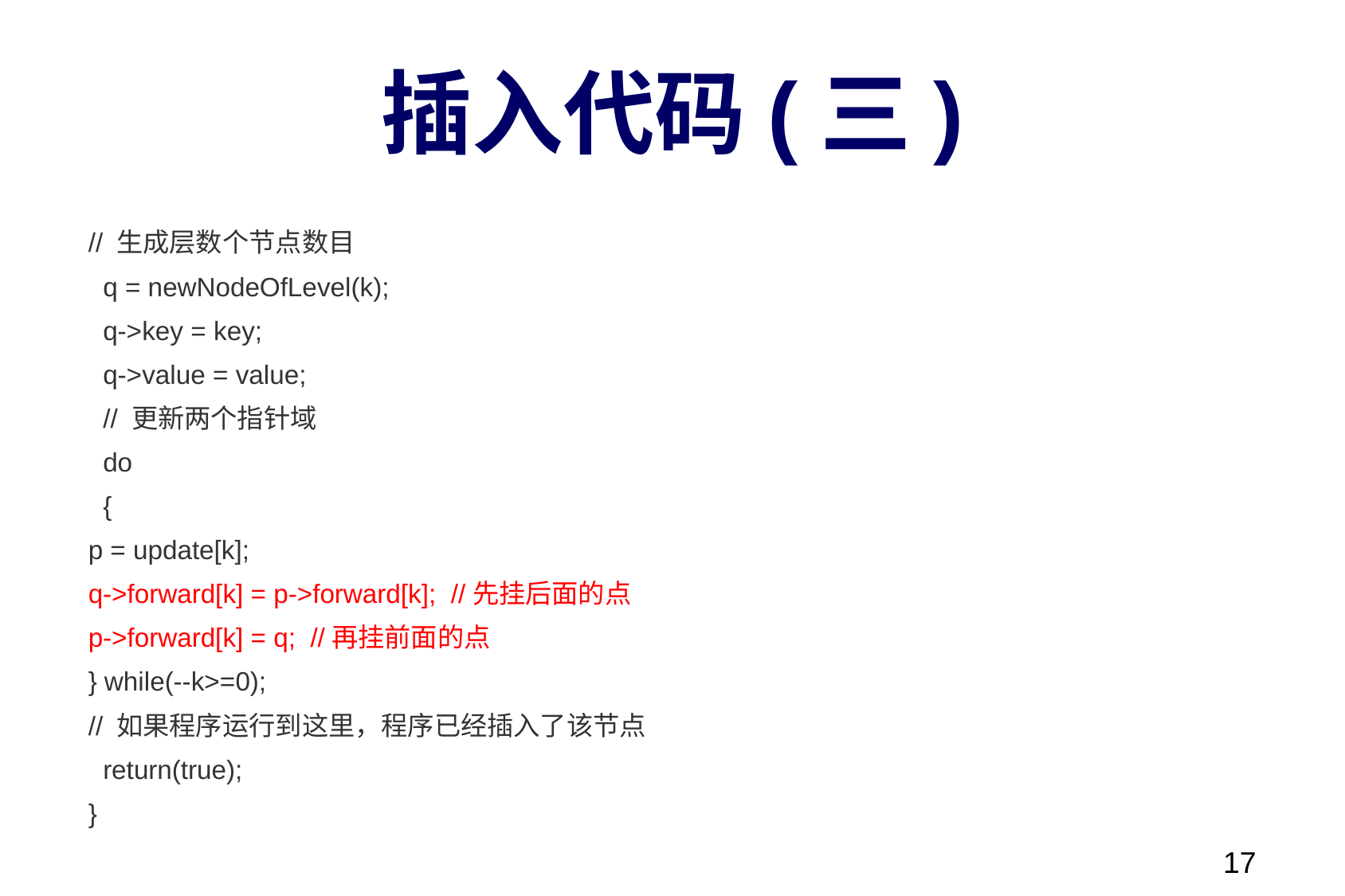

# 插入代码(三)
// 生成层数个节点数目
  q = newNodeOfLevel(k);
  q->key = key;
  q->value = value;
  // 更新两个指针域
  do
  {
p = update[k];
q->forward[k] = p->forward[k];  //先挂后面的点
p->forward[k] = q;  //再挂前面的点
} while(--k>=0);
// 如果程序运行到这里，程序已经插入了该节点
  return(true);
}

17